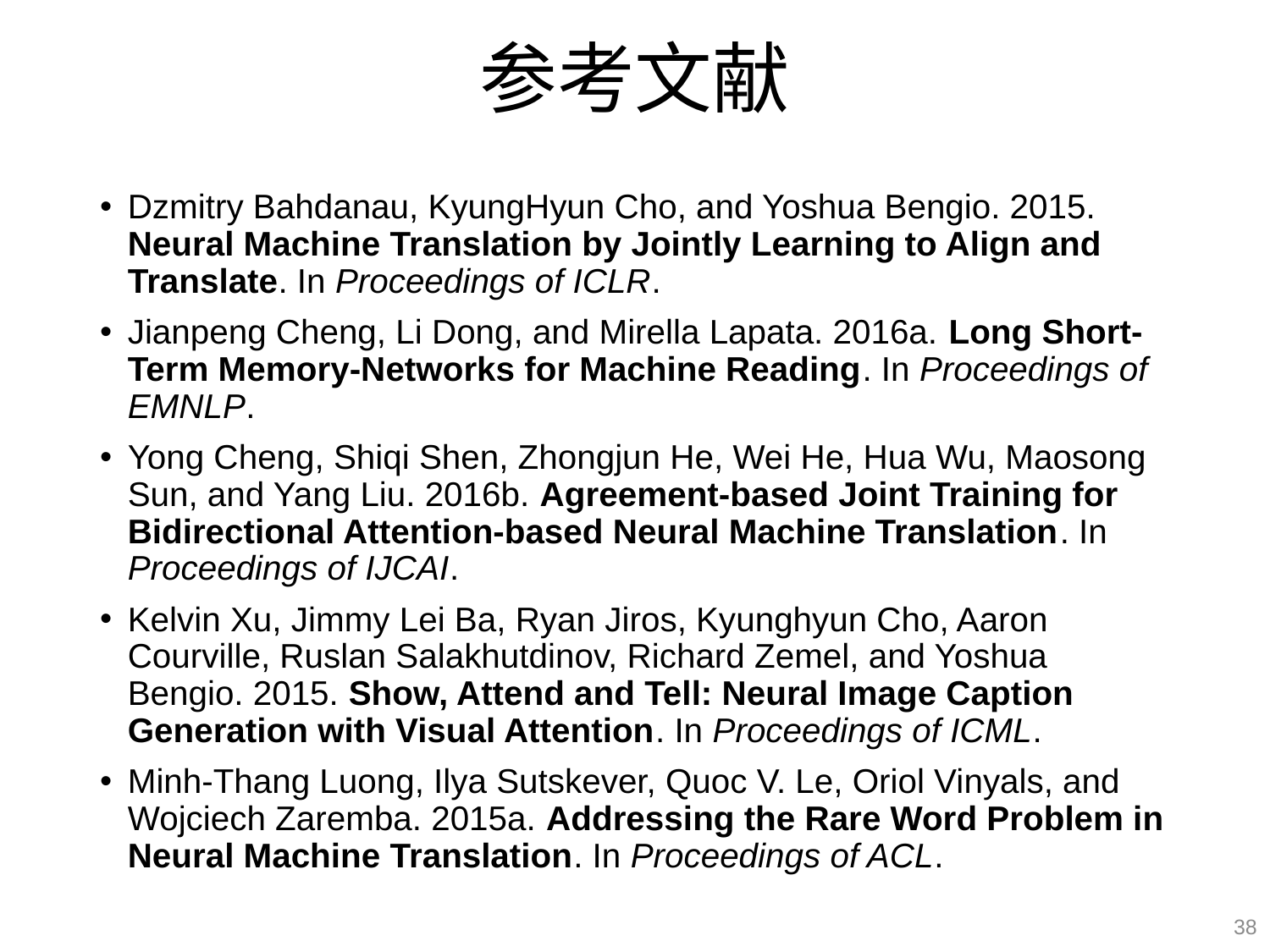

# 参考文献
Dzmitry Bahdanau, KyungHyun Cho, and Yoshua Bengio. 2015. Neural Machine Translation by Jointly Learning to Align and Translate. In Proceedings of ICLR.
Jianpeng Cheng, Li Dong, and Mirella Lapata. 2016a. Long Short-Term Memory-Networks for Machine Reading. In Proceedings of EMNLP.
Yong Cheng, Shiqi Shen, Zhongjun He, Wei He, Hua Wu, Maosong Sun, and Yang Liu. 2016b. Agreement-based Joint Training for Bidirectional Attention-based Neural Machine Translation. In Proceedings of IJCAI.
Kelvin Xu, Jimmy Lei Ba, Ryan Jiros, Kyunghyun Cho, Aaron Courville, Ruslan Salakhutdinov, Richard Zemel, and Yoshua Bengio. 2015. Show, Attend and Tell: Neural Image Caption Generation with Visual Attention. In Proceedings of ICML.
Minh-Thang Luong, Ilya Sutskever, Quoc V. Le, Oriol Vinyals, and Wojciech Zaremba. 2015a. Addressing the Rare Word Problem in Neural Machine Translation. In Proceedings of ACL.
38